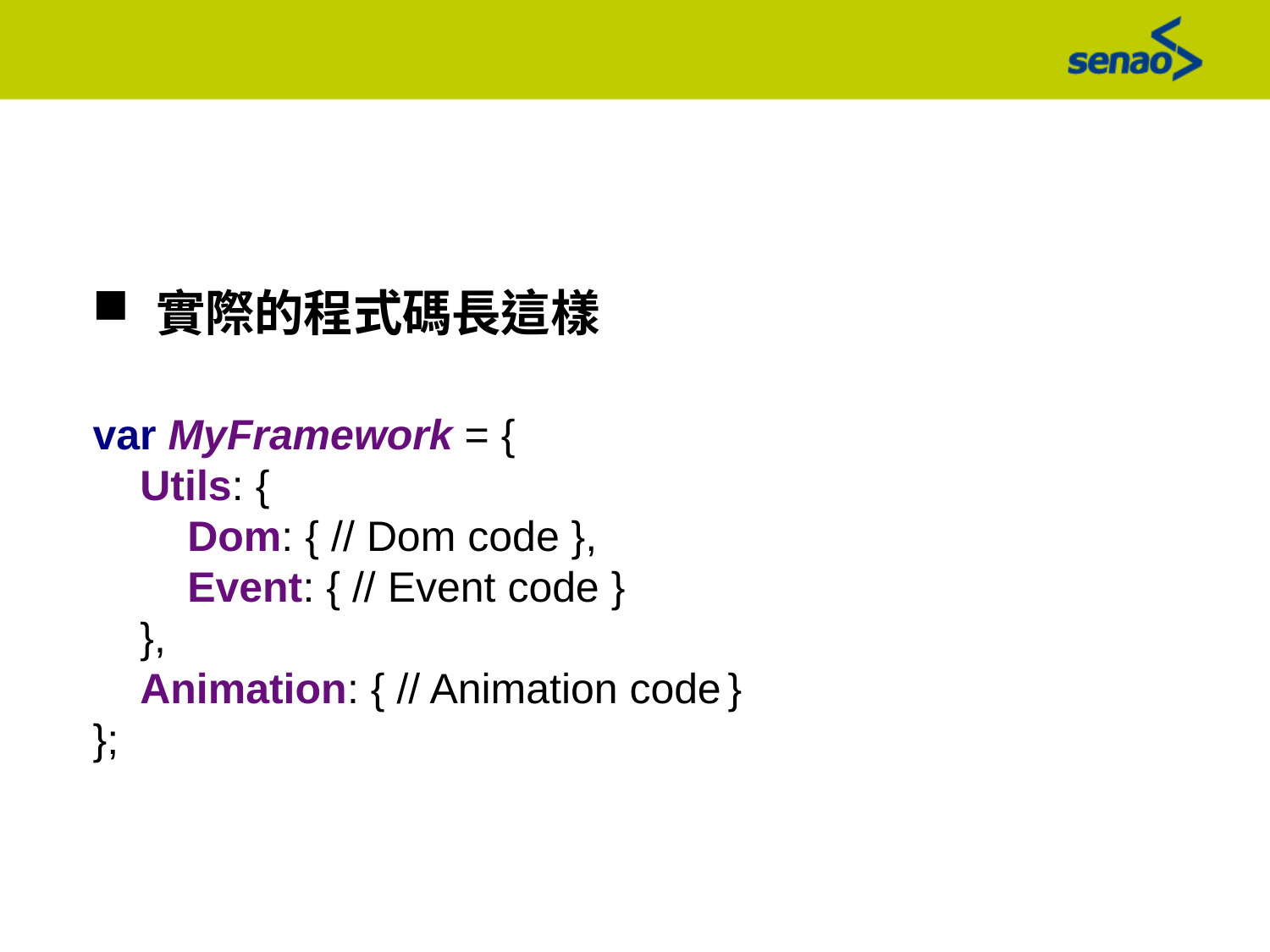

實際的程式碼長這樣
var MyFramework = {
    Utils: {
        Dom: { // Dom code },
        Event: { // Event code }
    },
    Animation: { // Animation code	}
};